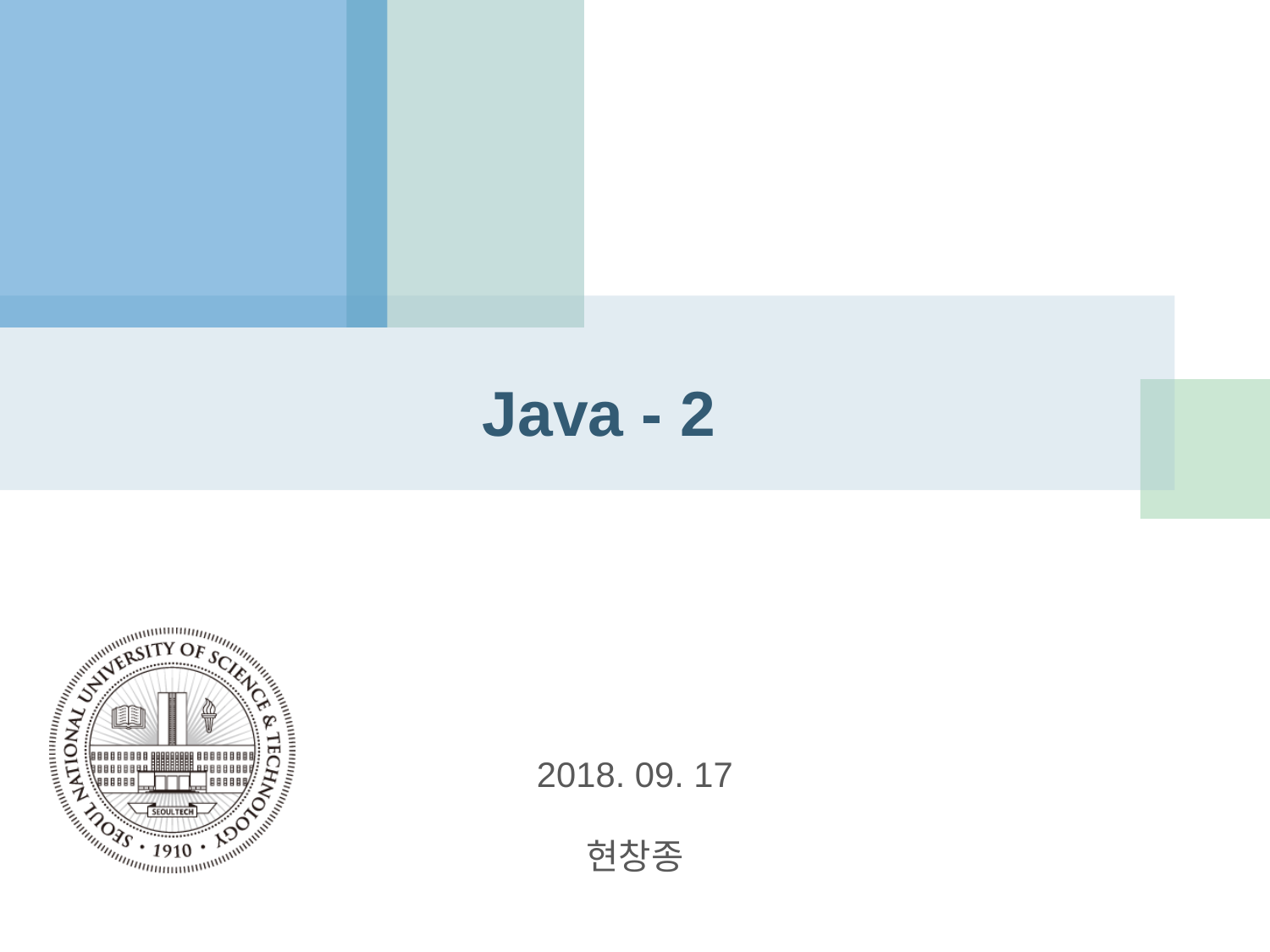

# Java - 2
2018. 09. 17

현창종